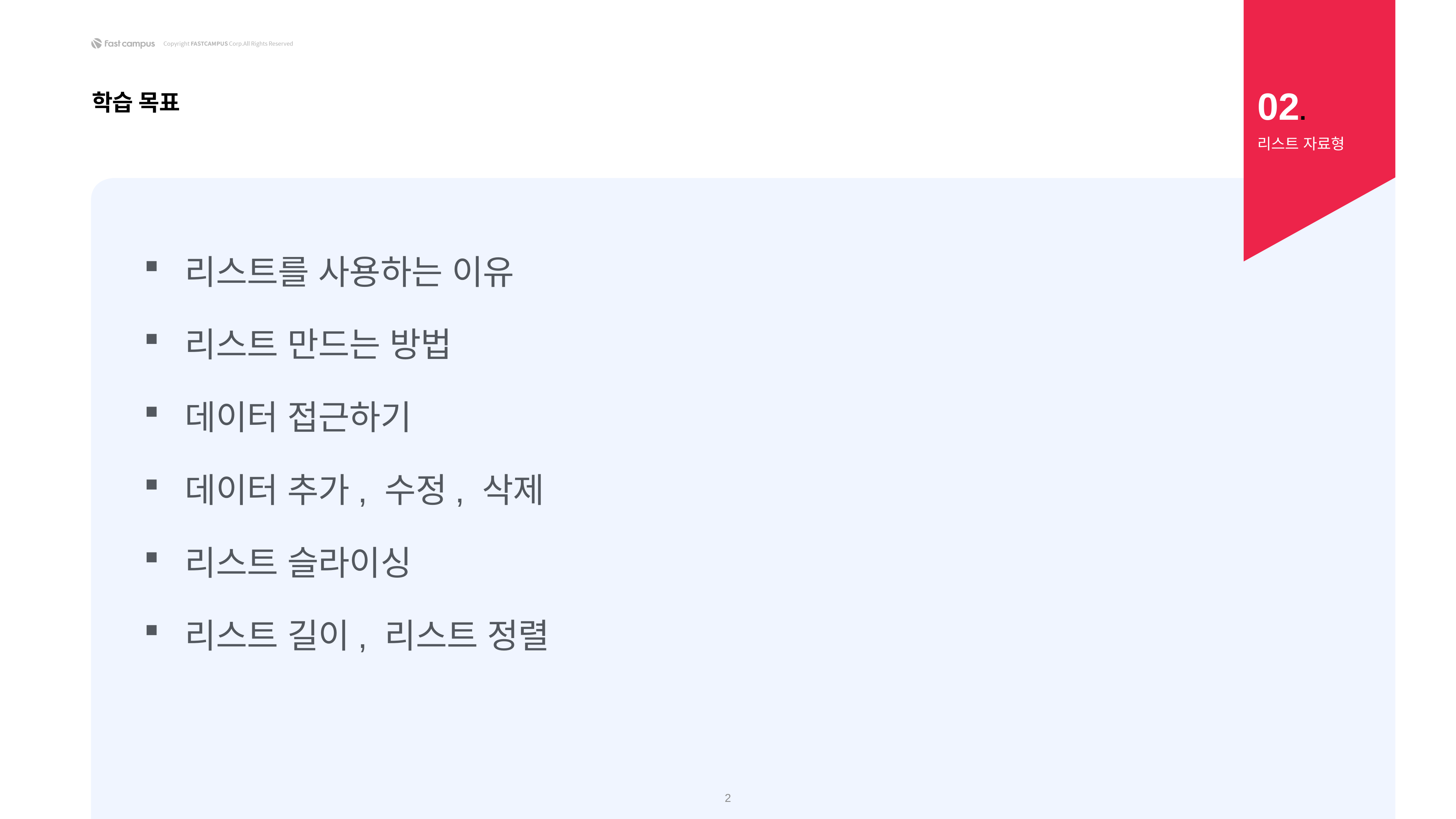

02.
학습 목표
리스트 자료형
리스트를 사용하는 이유
리스트 만드는 방법
데이터 접근하기
데이터 추가, 수정, 삭제
리스트 슬라이싱
리스트 길이, 리스트 정렬
2